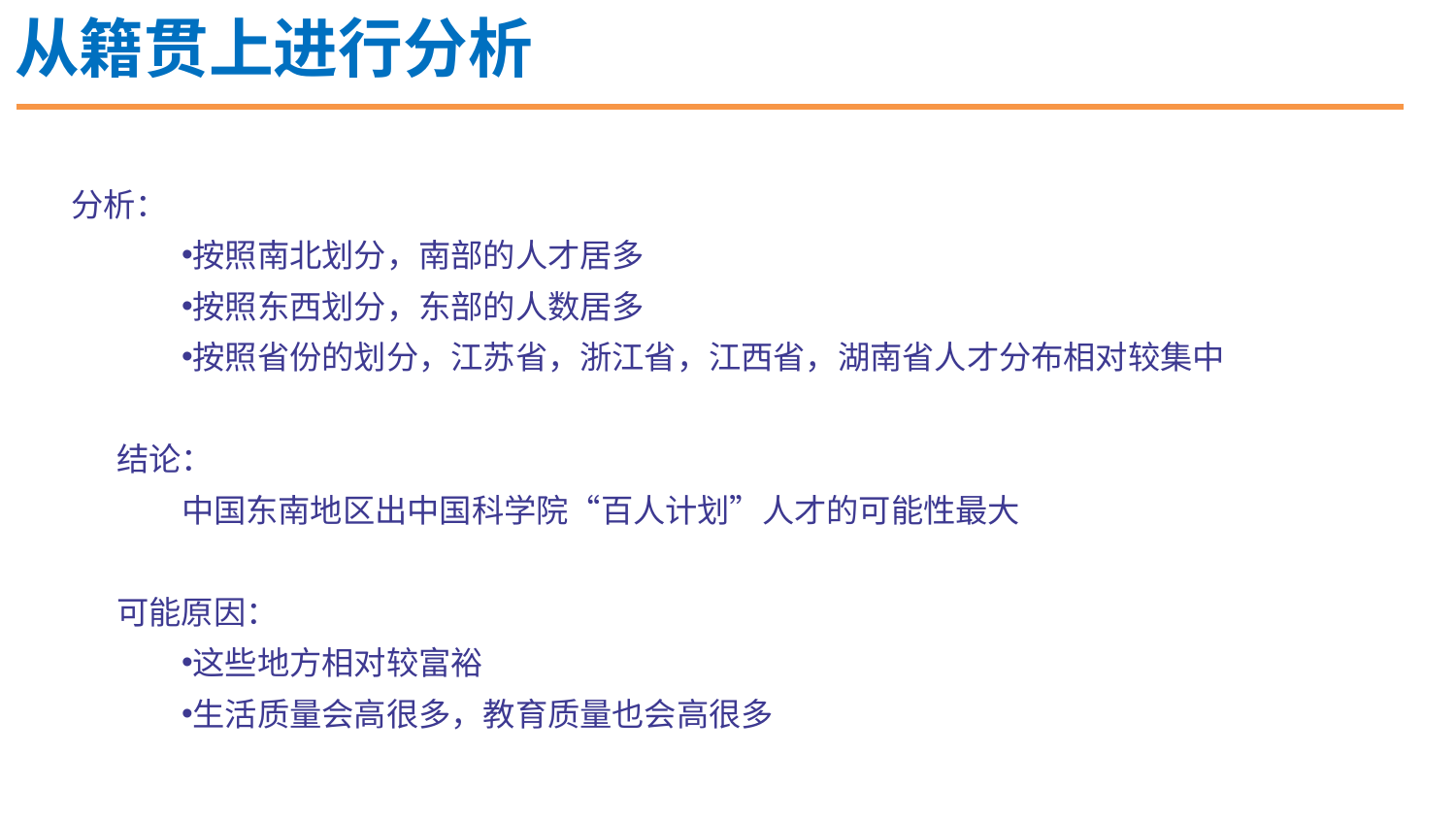

从籍贯上进行分析

分析：
按照南北划分，南部的人才居多
按照东西划分，东部的人数居多
按照省份的划分，江苏省，浙江省，江西省，湖南省人才分布相对较集中

结论：
中国东南地区出中国科学院“百人计划”人才的可能性最大

可能原因：
这些地方相对较富裕
生活质量会高很多，教育质量也会高很多